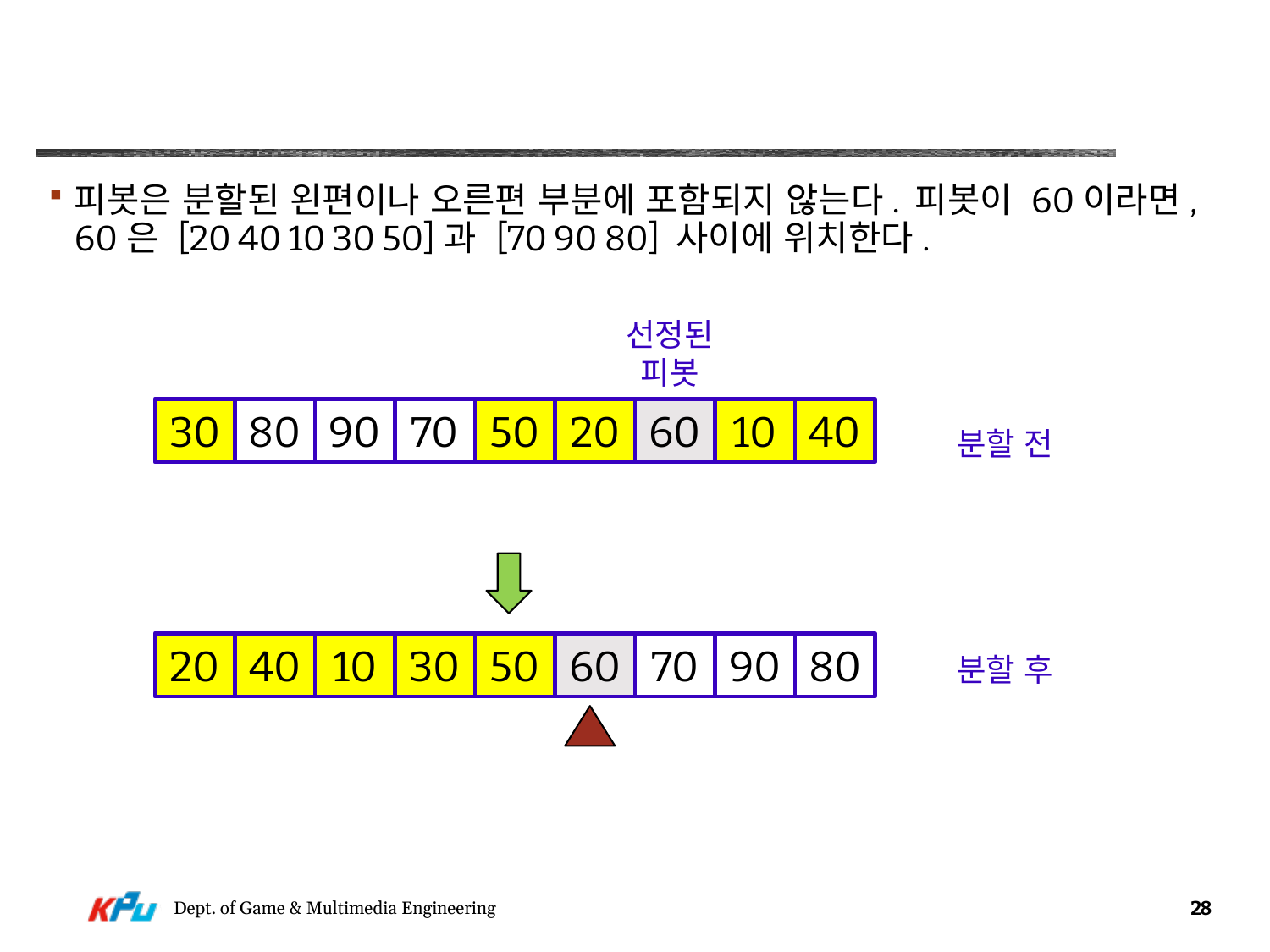

#
피봇은 분할된 왼편이나 오른편 부분에 포함되지 않는다. 피봇이 60이라면, 60은 [20 40 10 30 50]과 [70 90 80] 사이에 위치한다.

선정된피봇
30
80
90
70
50
20
60
10
40
분할 전

20
40
10
30
50
60
70
90
80
분할 후

Dept. of Game & Multimedia Engineering
28